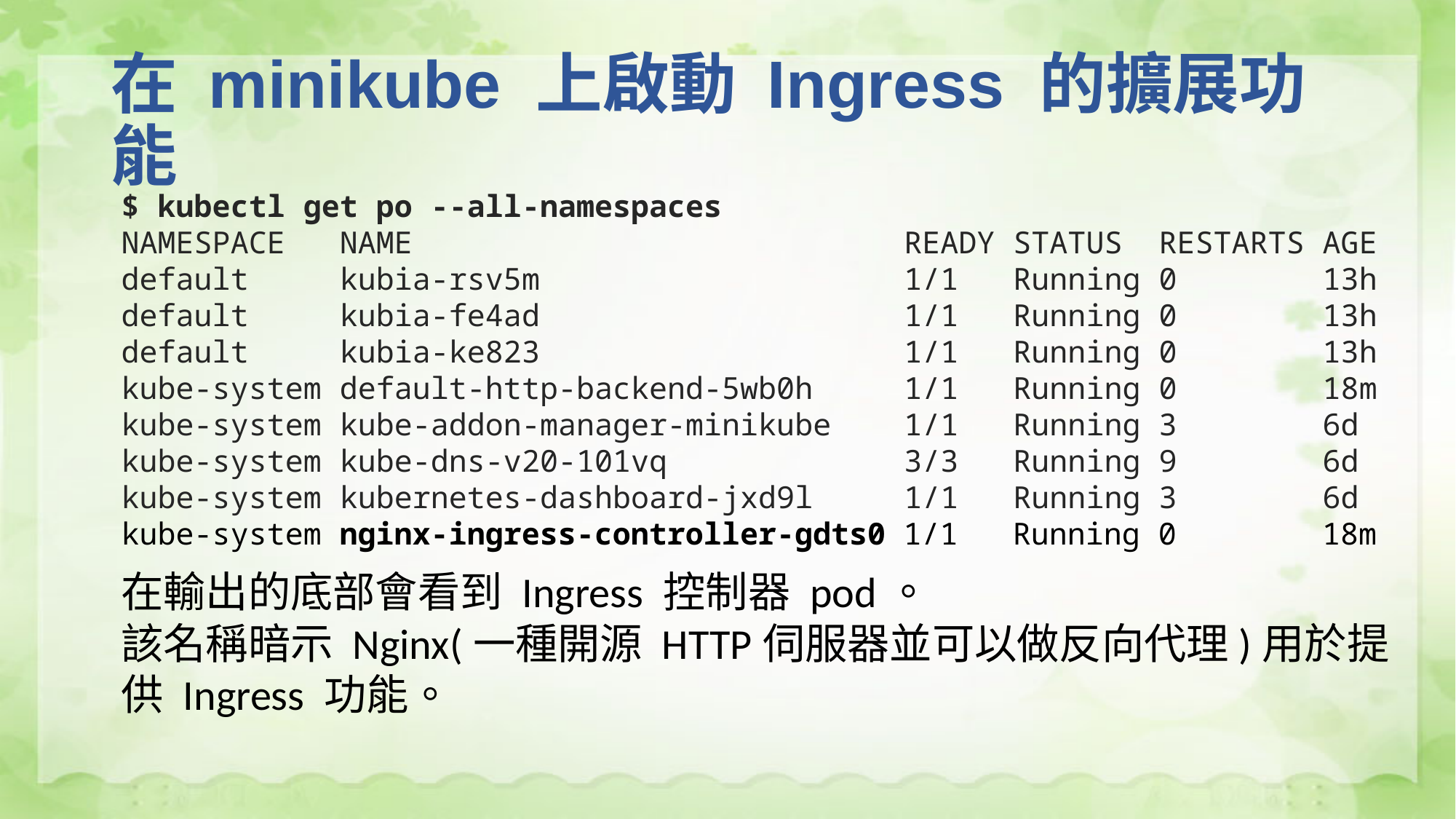

# 在 minikube 上啟動 Ingress 的擴展功能
$ kubectl get po --all-namespaces
NAMESPACE   NAME                           READY STATUS  RESTARTS AGE
default     kubia-rsv5m                    1/1   Running 0        13h
default     kubia-fe4ad                    1/1   Running 0        13h
default     kubia-ke823                    1/1   Running 0        13h
kube-system default-http-backend-5wb0h     1/1   Running 0        18m
kube-system kube-addon-manager-minikube    1/1   Running 3        6d
kube-system kube-dns-v20-101vq             3/3   Running 9        6d
kube-system kubernetes-dashboard-jxd9l     1/1   Running 3        6d
kube-system nginx-ingress-controller-gdts0 1/1   Running 0        18m
在輸出的底部會看到 Ingress 控制器 pod。
該名稱暗示 Nginx(一種開源 HTTP伺服器並可以做反向代理)用於提供 Ingress 功能。